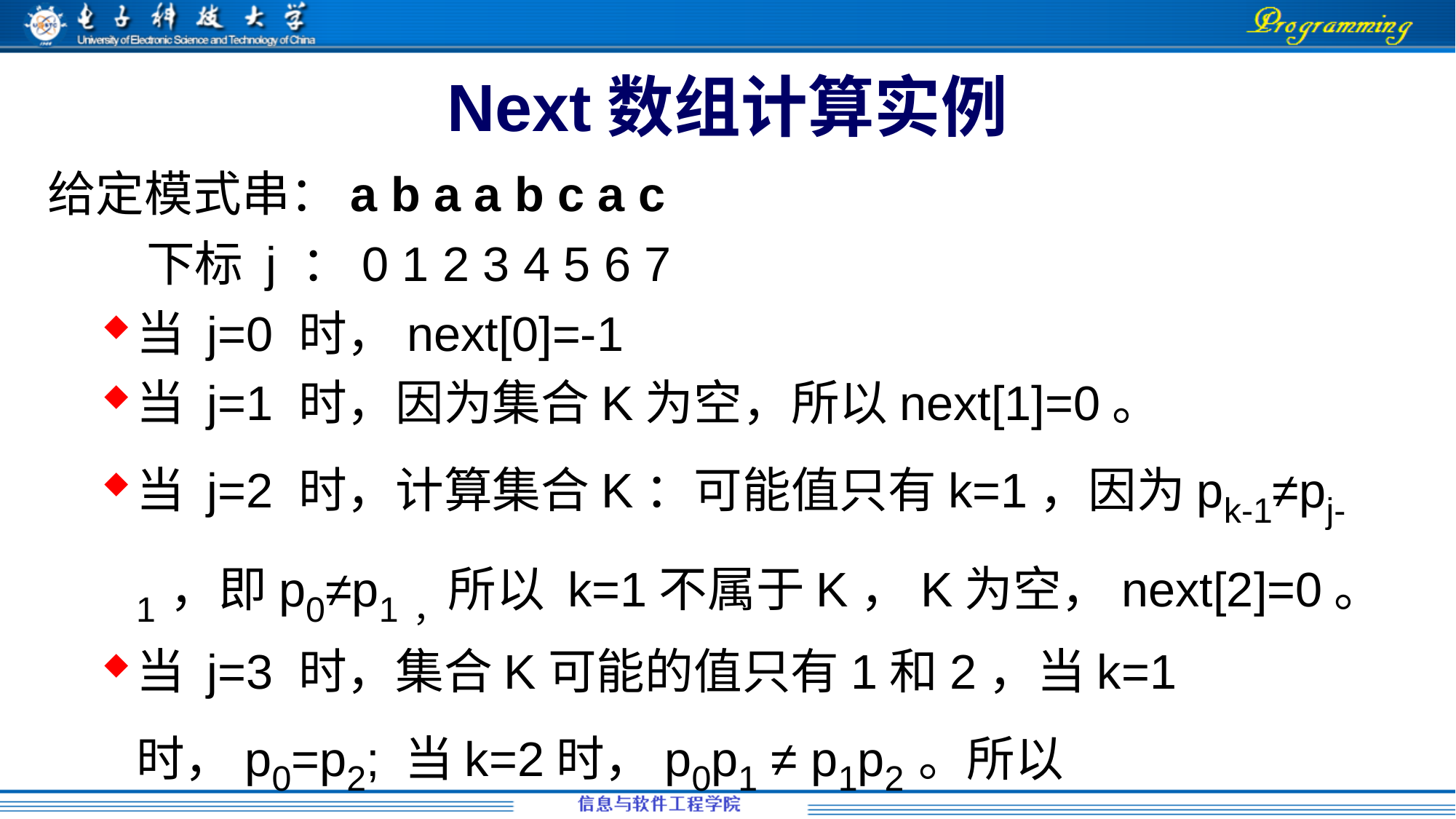

# Next数组计算实例
给定模式串：a b a a b c a c
   下标 j ：0 1 2 3 4 5 6 7
当 j=0 时，next[0]=-1
当 j=1 时，因为集合K为空，所以next[1]=0。
当 j=2 时，计算集合K：可能值只有k=1，因为pk-1≠pj-1，即p0≠p1，所以 k=1不属于K，K为空，next[2]=0。
当 j=3 时，集合K可能的值只有1和2，当k=1时，p0=p2; 当k=2时，p0p1 ≠ p1p2。所以K={1}，next[3]=1。
当 j=4 时，K={1}，next[4]=1。